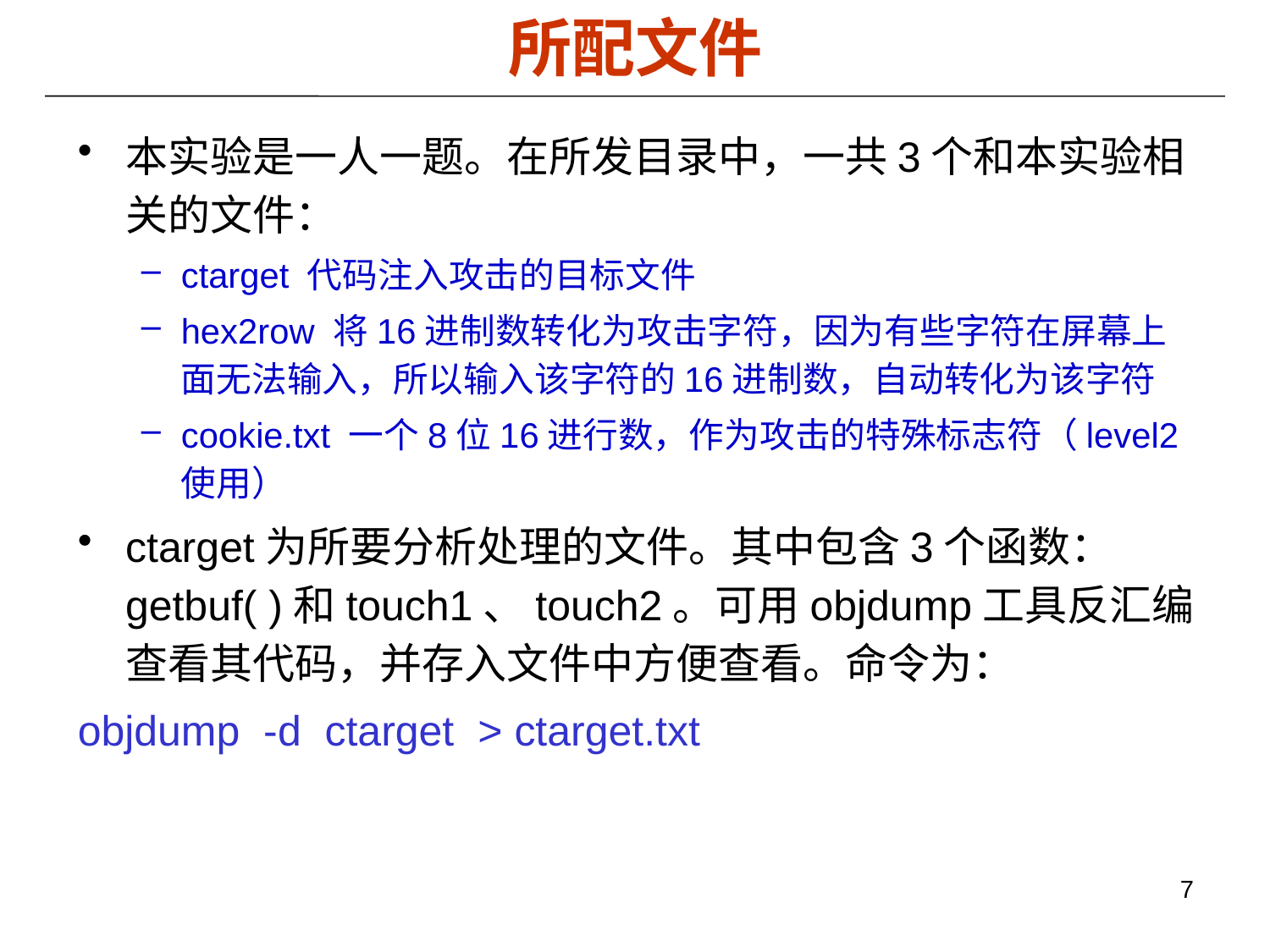

# 所配文件
本实验是一人一题。在所发目录中，一共3个和本实验相关的文件：
ctarget 代码注入攻击的目标文件
hex2row 将16进制数转化为攻击字符，因为有些字符在屏幕上面无法输入，所以输入该字符的16进制数，自动转化为该字符
cookie.txt 一个8位16进行数，作为攻击的特殊标志符（level2使用）
ctarget为所要分析处理的文件。其中包含3个函数：getbuf( )和touch1、touch2。可用objdump工具反汇编查看其代码，并存入文件中方便查看。命令为：
objdump  -d  ctarget  > ctarget.txt

7